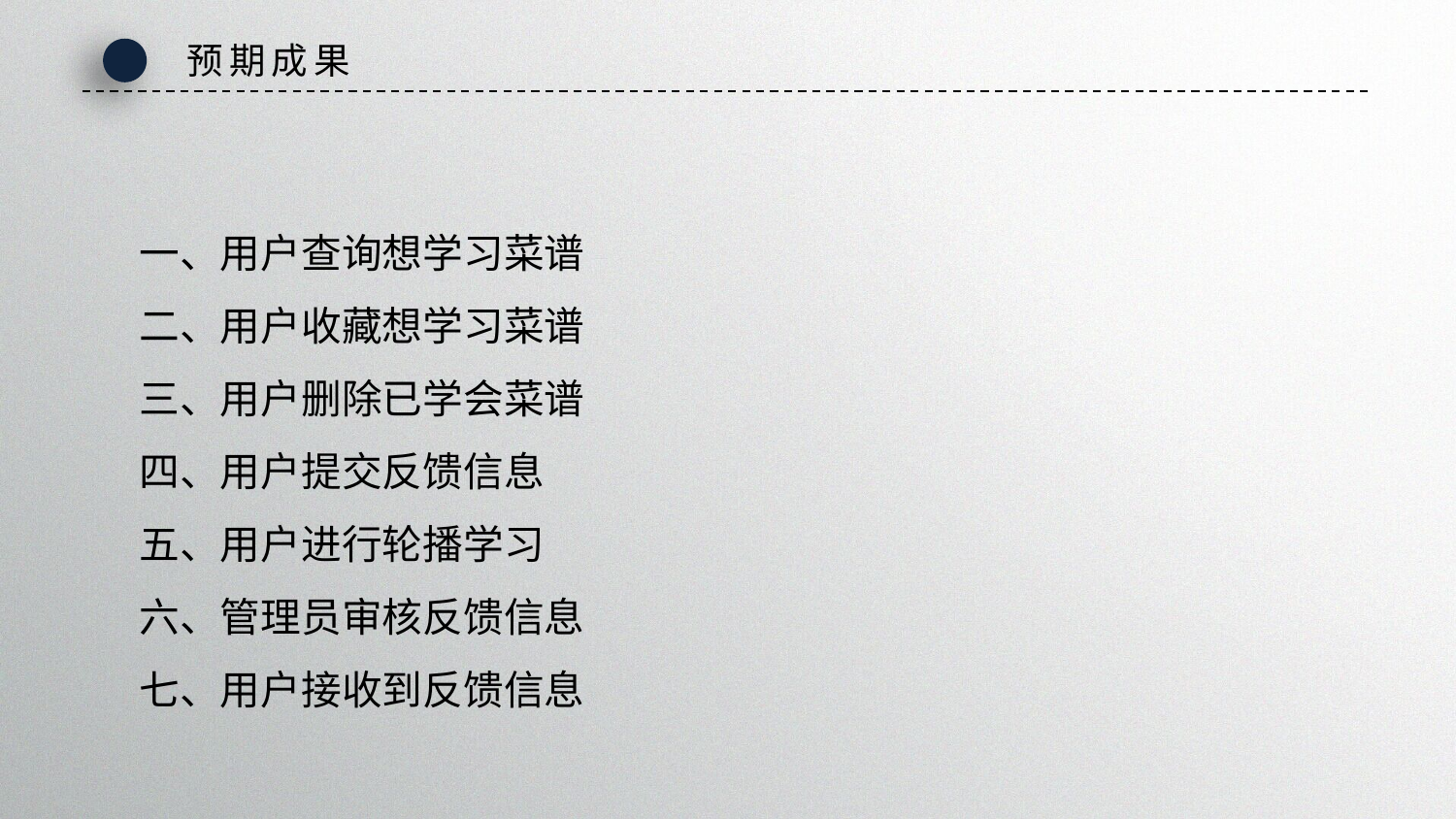

预期成果

一、用户查询想学习菜谱
二、用户收藏想学习菜谱
三、用户删除已学会菜谱
四、用户提交反馈信息
五、用户进行轮播学习
六、管理员审核反馈信息
七、用户接收到反馈信息